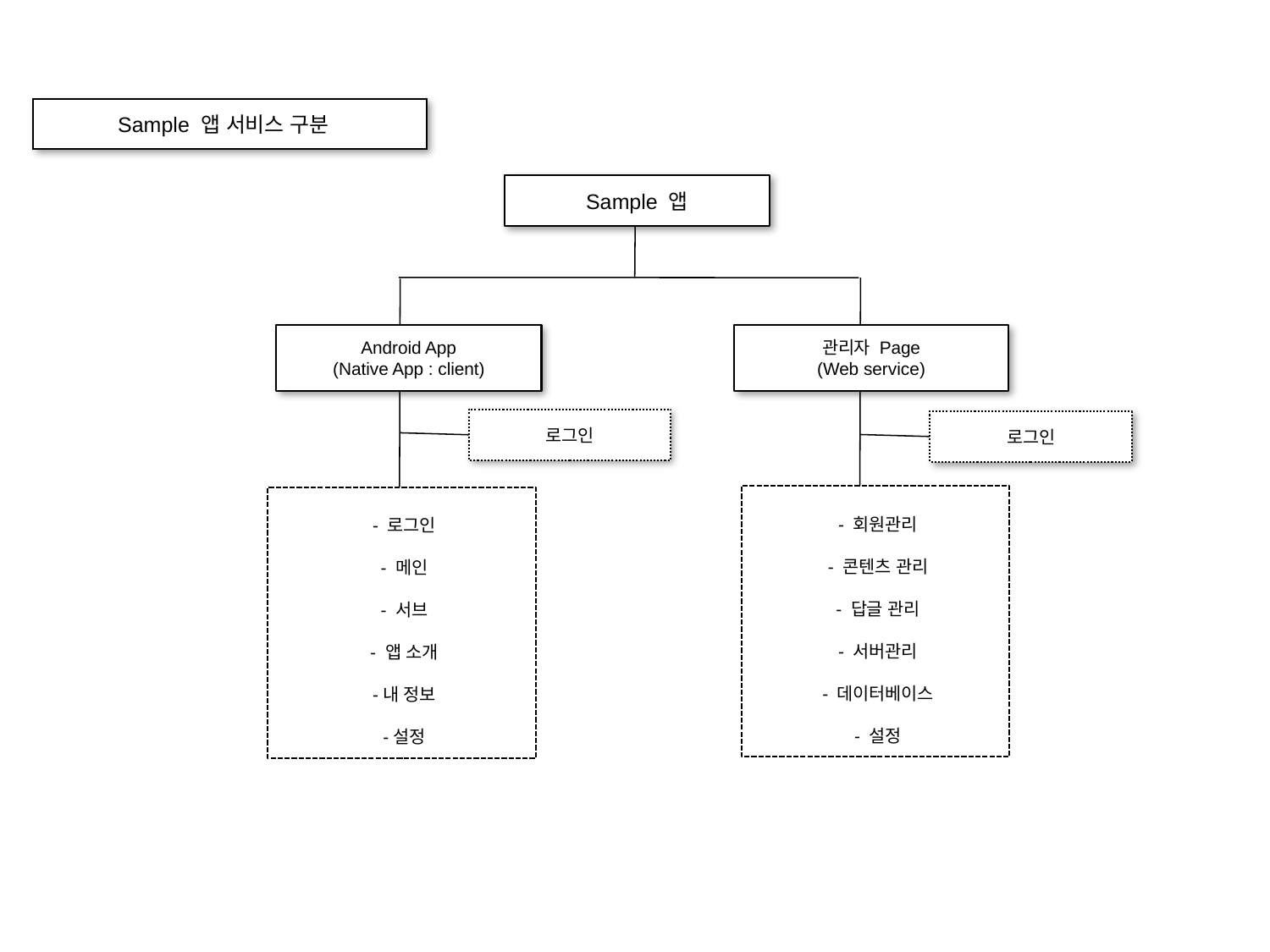

Sample 앱 서비스 구분
Sample 앱
Android App
(Native App : client)
관리자 Page
(Web service)
로그인
로그인

 - 회원관리

 - 콘텐츠 관리

 - 답글 관리

 - 서버관리

 - 데이터베이스

 - 설정

 - 로그인

 - 메인

 - 서브

 - 앱 소개

 -내 정보

 -설정